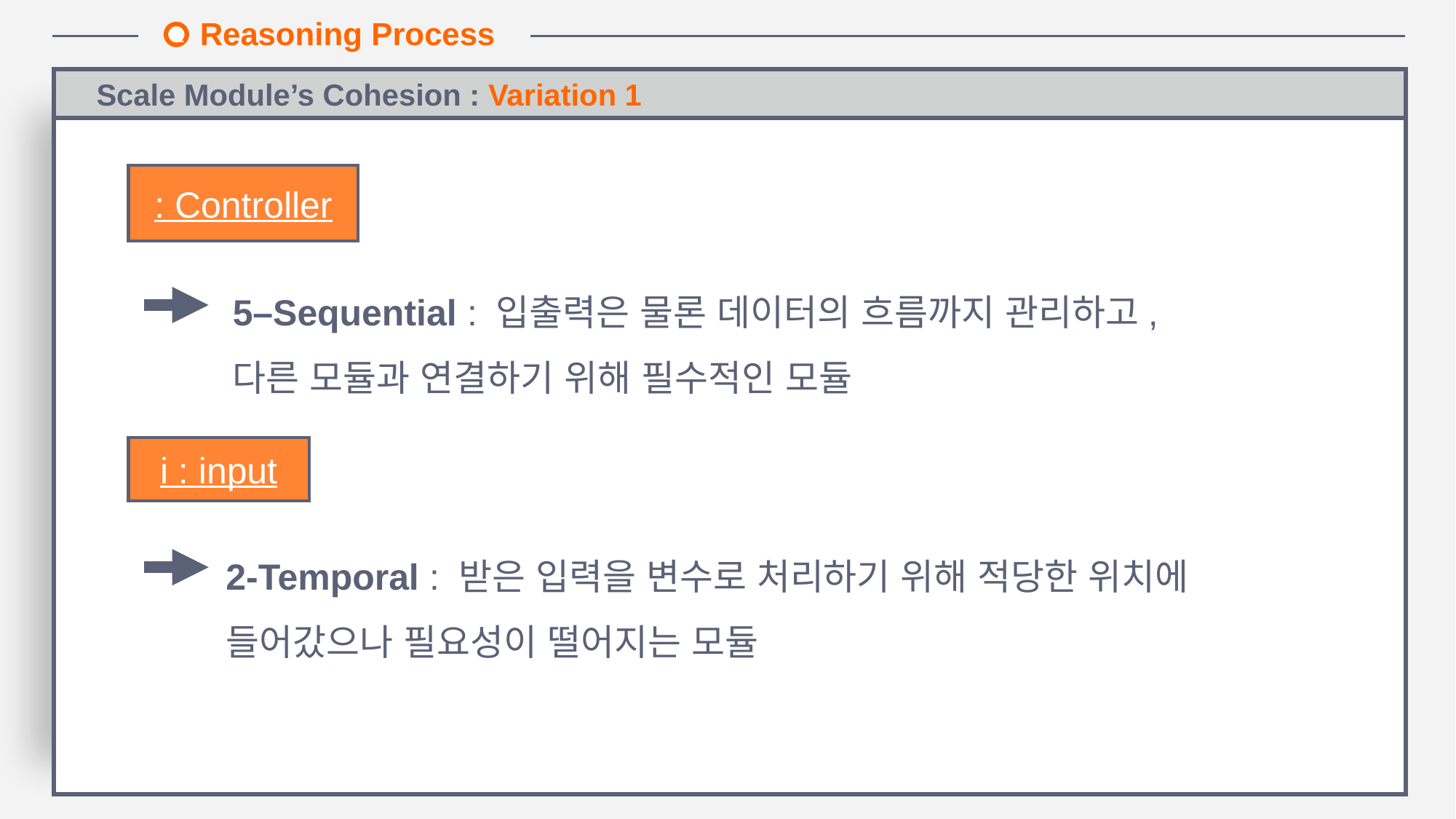

Reasoning Process
1

Scale Module’s Cohesion : Variation 1

: Controller
5–Sequential : 입출력은 물론 데이터의 흐름까지 관리하고,
다른 모듈과 연결하기 위해 필수적인 모듈
i : input
2-Temporal : 받은 입력을 변수로 처리하기 위해 적당한 위치에
들어갔으나 필요성이 떨어지는 모듈